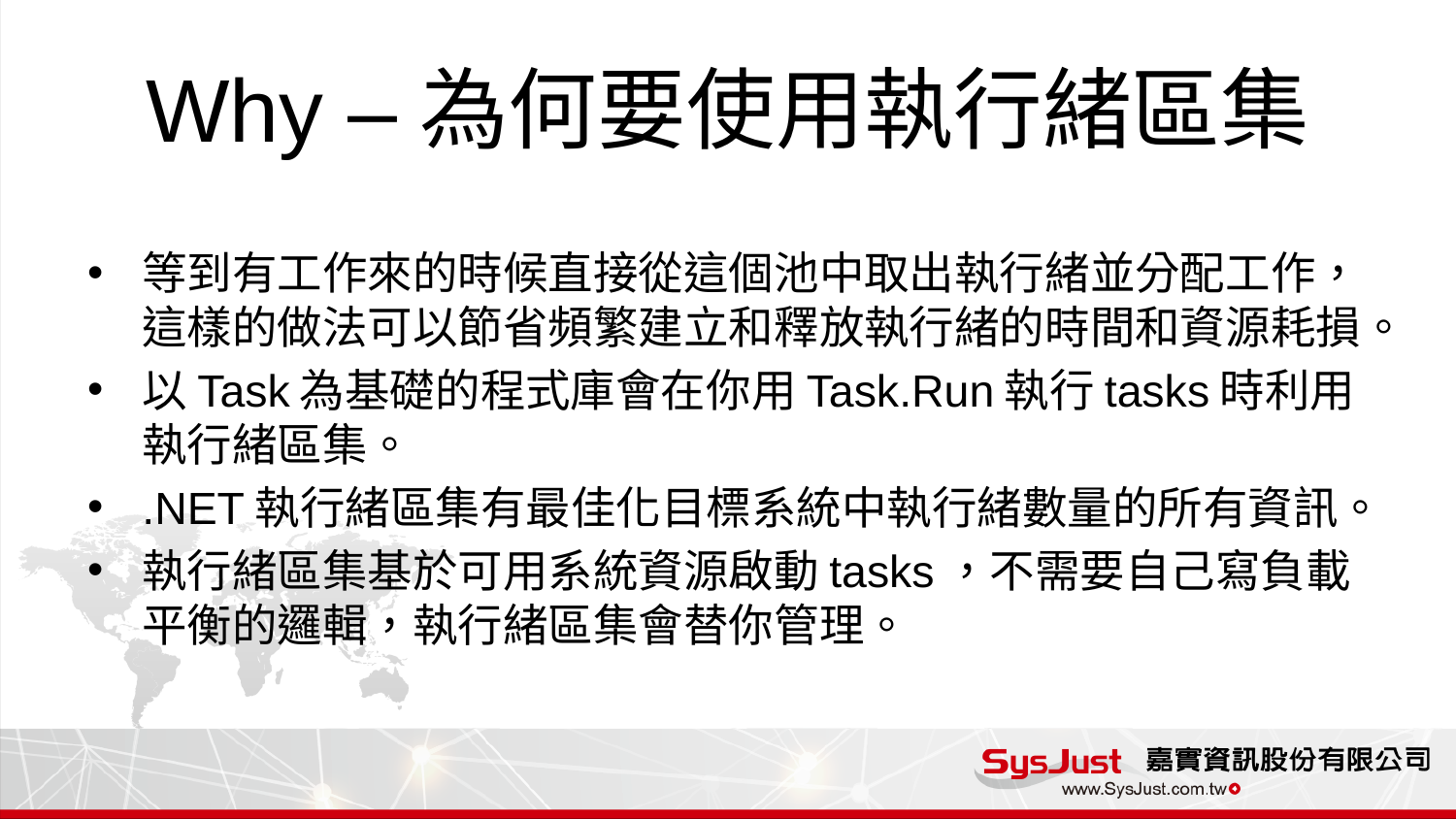

# Why –為何要使用執行緒區集
等到有工作來的時候直接從這個池中取出執行緒並分配工作，這樣的做法可以節省頻繁建立和釋放執行緒的時間和資源耗損。
以Task為基礎的程式庫會在你用Task.Run執行tasks時利用執行緒區集。
.NET執行緒區集有最佳化目標系統中執行緒數量的所有資訊。
執行緒區集基於可用系統資源啟動tasks，不需要自己寫負載平衡的邏輯，執行緒區集會替你管理。